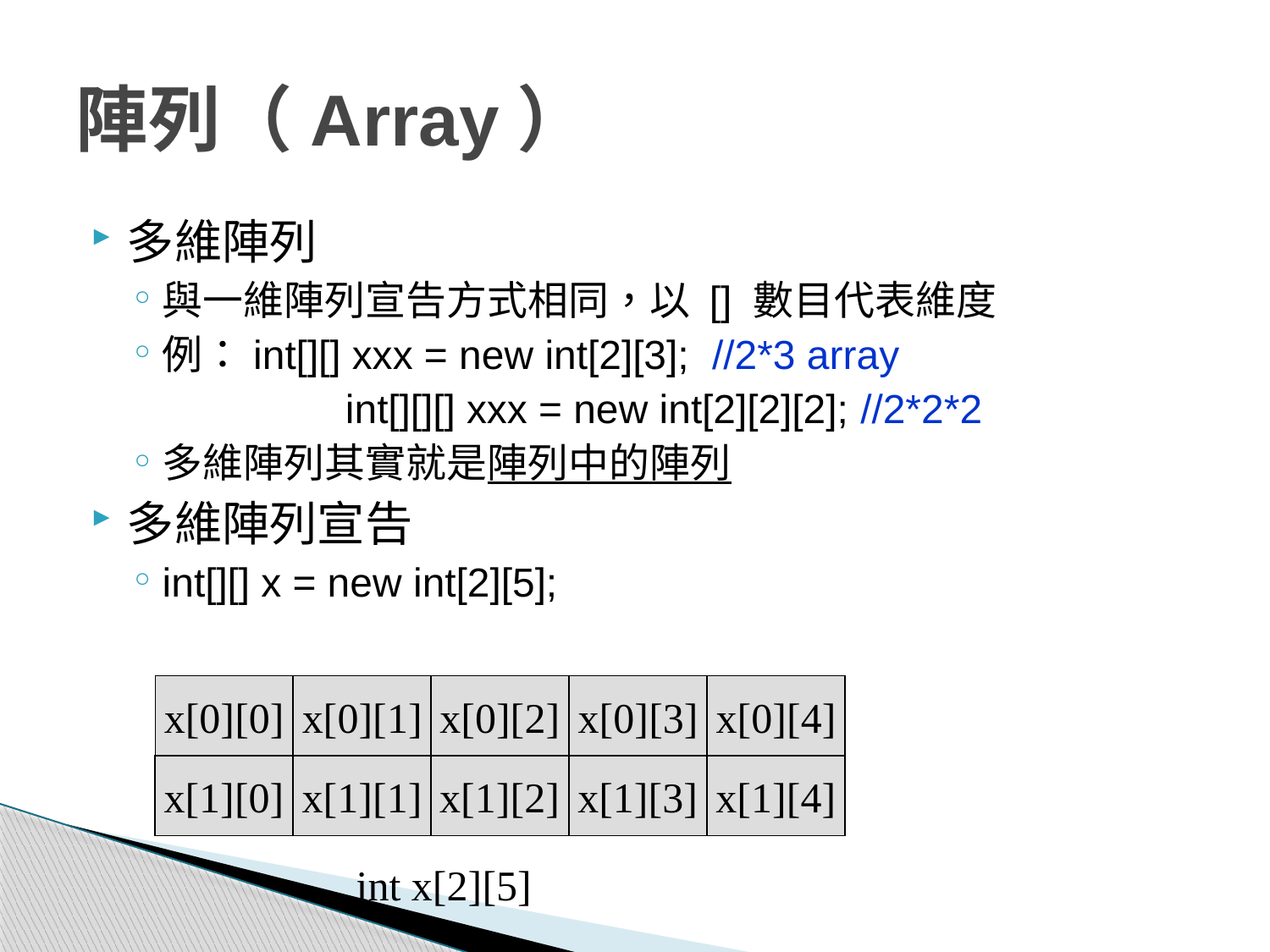

# 陣列（Array）
多維陣列
與一維陣列宣告方式相同，以 [] 數目代表維度
例：int[][] xxx = new int[2][3];  //2*3 array
		     int[][][] xxx = new int[2][2][2]; //2*2*2
多維陣列其實就是陣列中的陣列
多維陣列宣告
int[][] x = new int[2][5];
x[0][0]
x[0][1]
x[0][2]
x[0][3]
x[0][4]
x[1][0]
x[1][1]
x[1][2]
x[1][3]
x[1][4]
int x[2][5]